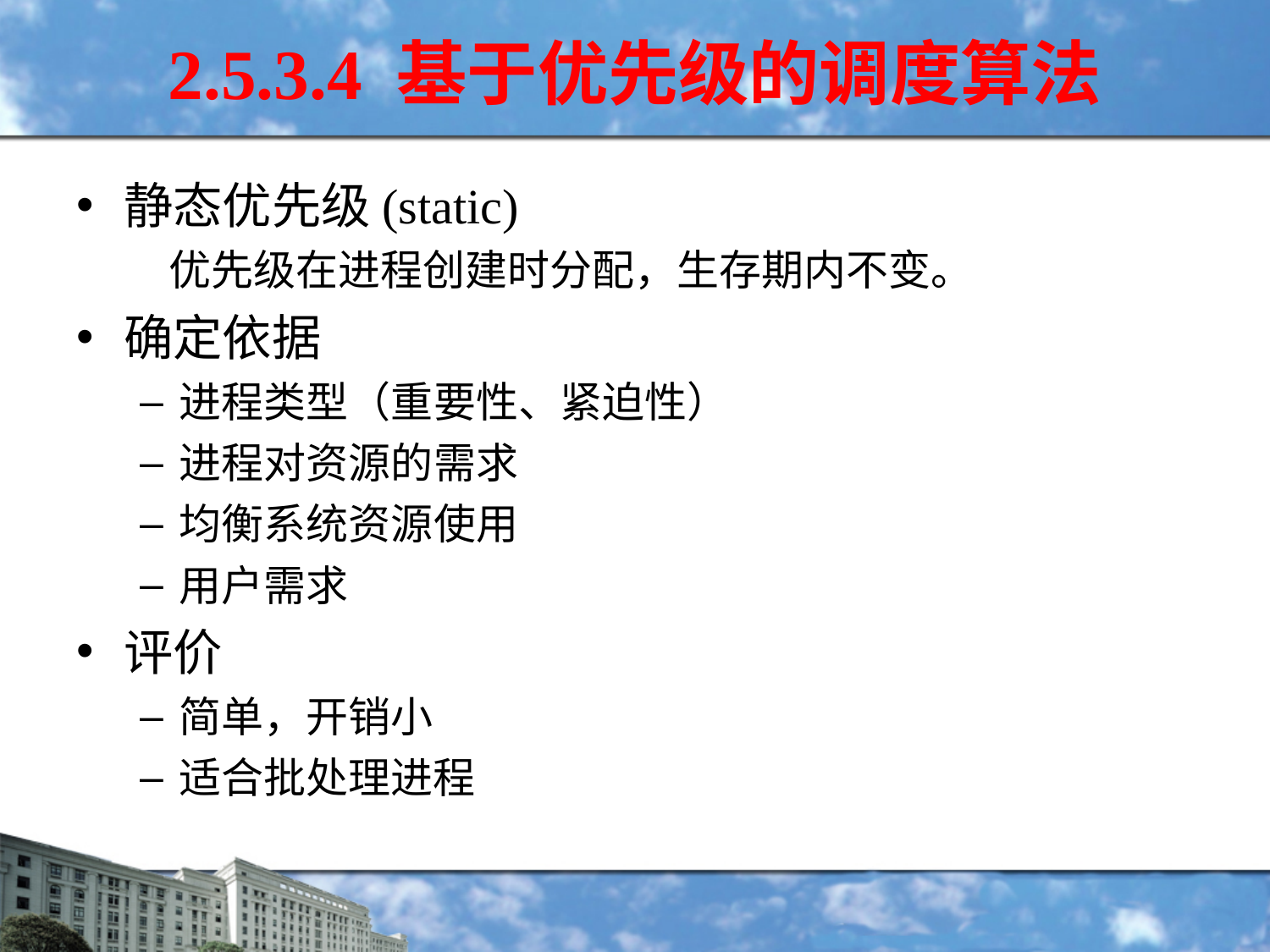

2.5.3.4 基于优先级的调度算法
静态优先级(static)
  优先级在进程创建时分配，生存期内不变。
确定依据
进程类型（重要性、紧迫性）
进程对资源的需求
均衡系统资源使用
用户需求
评价
简单，开销小
适合批处理进程